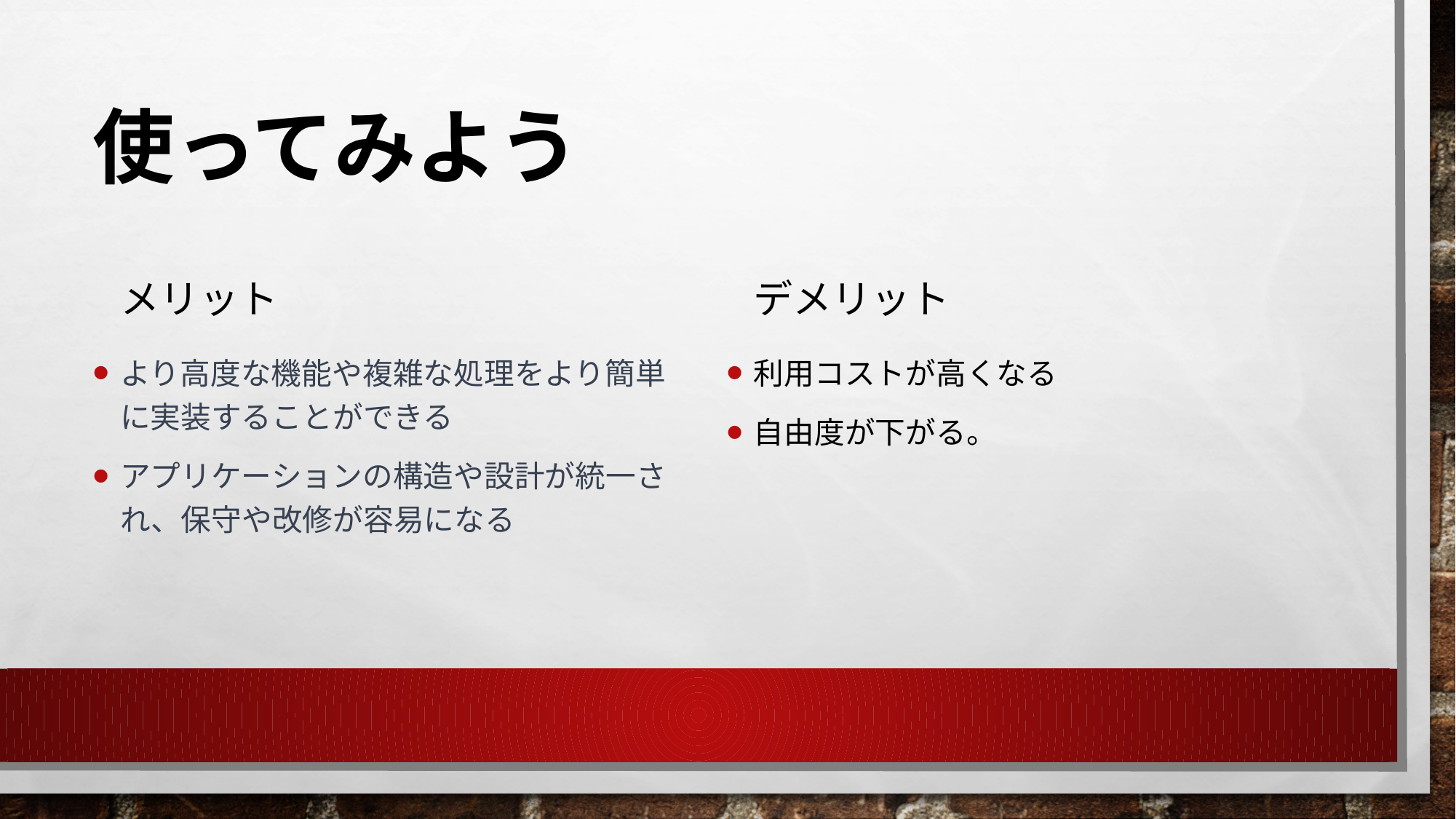

# 使ってみよう
メリット
デメリット
より高度な機能や複雑な処理をより簡単に実装することができる
アプリケーションの構造や設計が統一され、保守や改修が容易になる
利用コストが高くなる
自由度が下がる。